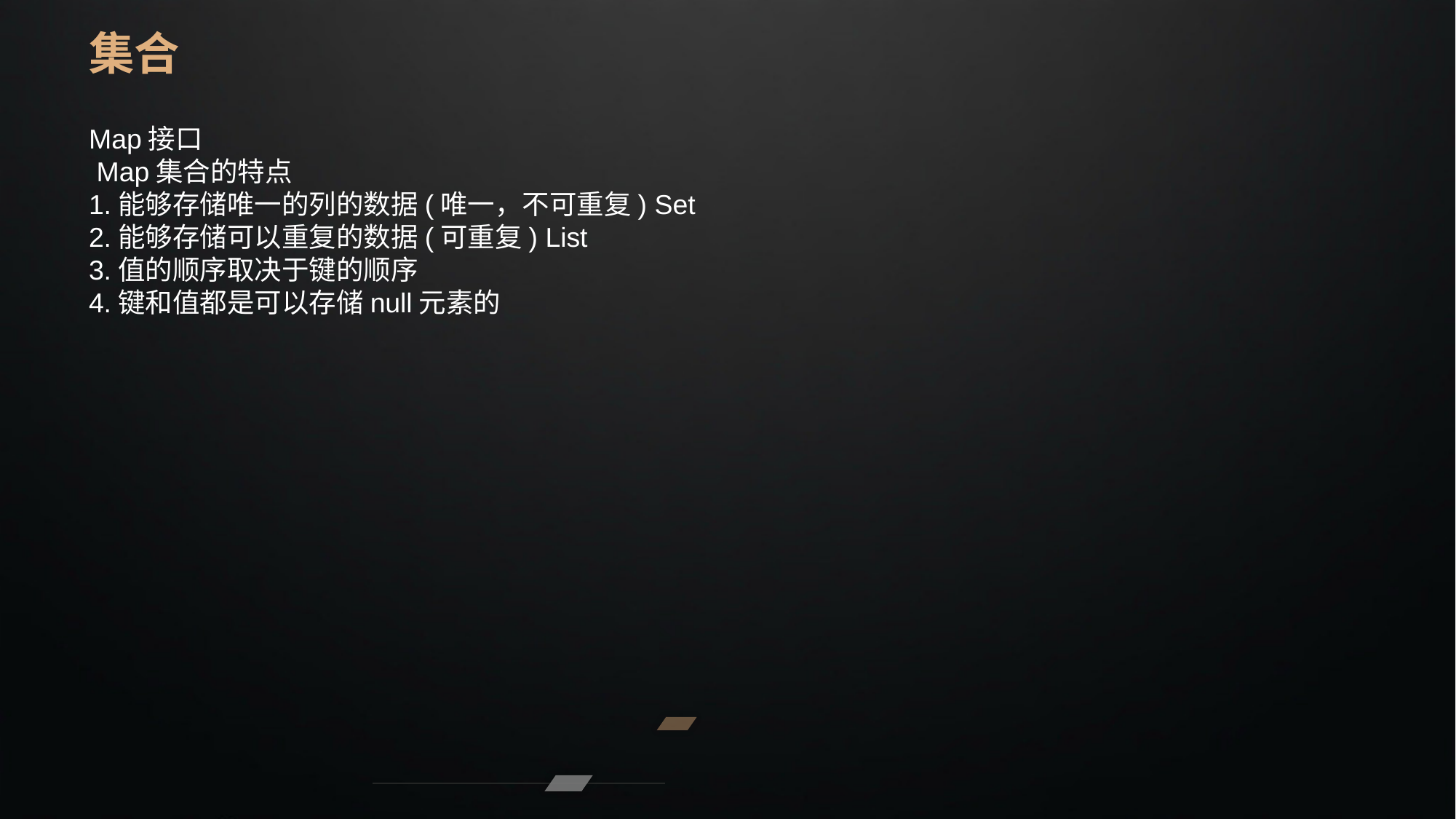

集合
Map接口
 Map集合的特点
1.能够存储唯一的列的数据(唯一，不可重复) Set
2.能够存储可以重复的数据(可重复) List
3.值的顺序取决于键的顺序
4.键和值都是可以存储null元素的